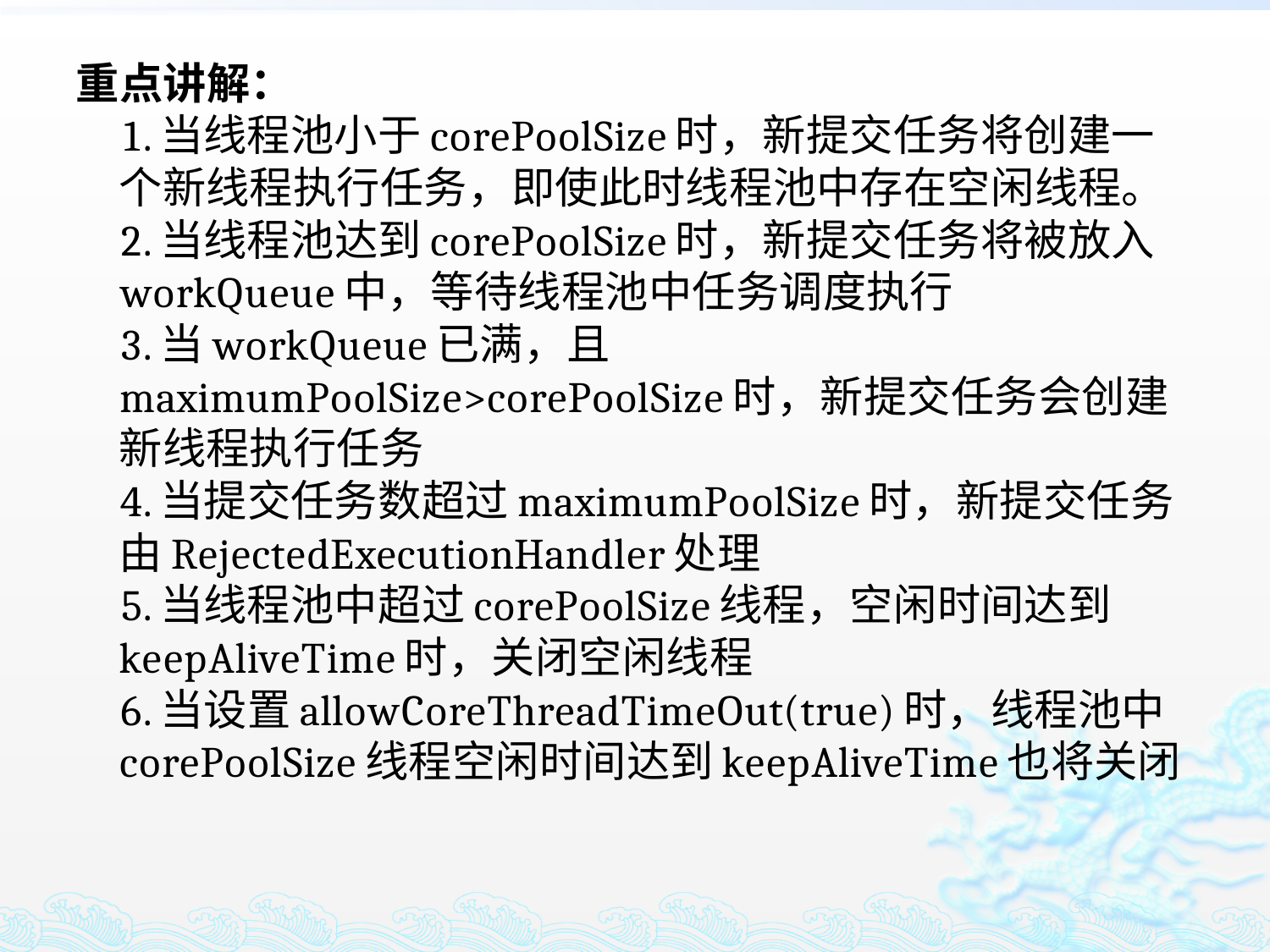

重点讲解： 
1.当线程池小于corePoolSize时，新提交任务将创建一个新线程执行任务，即使此时线程池中存在空闲线程。 
2.当线程池达到corePoolSize时，新提交任务将被放入workQueue中，等待线程池中任务调度执行 
3.当workQueue已满，且maximumPoolSize>corePoolSize时，新提交任务会创建新线程执行任务 
4.当提交任务数超过maximumPoolSize时，新提交任务由RejectedExecutionHandler处理 
5.当线程池中超过corePoolSize线程，空闲时间达到keepAliveTime时，关闭空闲线程 
6.当设置allowCoreThreadTimeOut(true)时，线程池中corePoolSize线程空闲时间达到keepAliveTime也将关闭